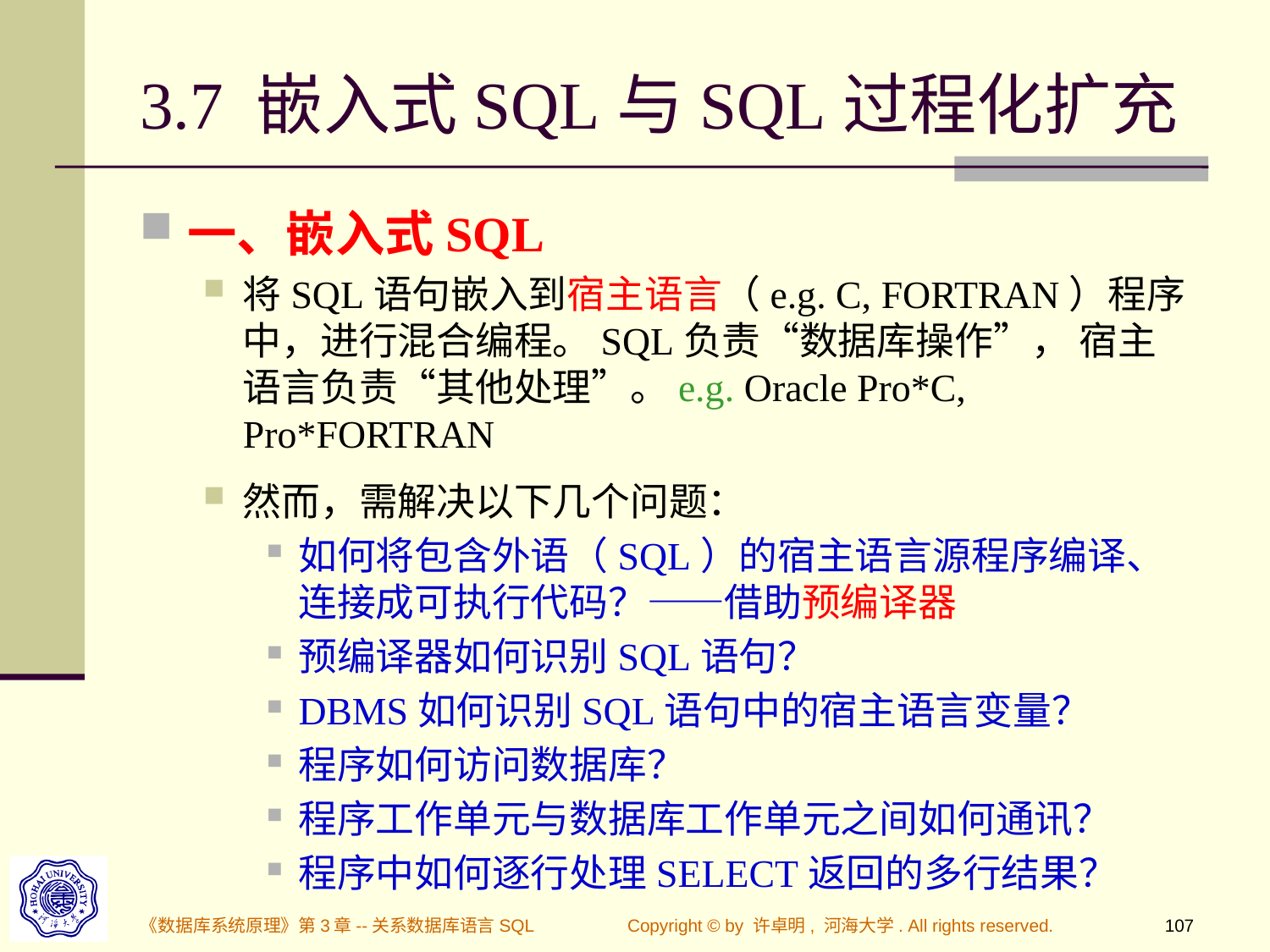

# 3.7 嵌入式SQL与SQL过程化扩充
一、嵌入式SQL
将SQL语句嵌入到宿主语言（e.g. C, FORTRAN）程序中，进行混合编程。SQL负责“数据库操作”， 宿主语言负责“其他处理”。e.g. Oracle Pro*C, Pro*FORTRAN
然而，需解决以下几个问题：
如何将包含外语（SQL）的宿主语言源程序编译、连接成可执行代码？——借助预编译器
预编译器如何识别SQL语句？
DBMS如何识别SQL语句中的宿主语言变量？
程序如何访问数据库？
程序工作单元与数据库工作单元之间如何通讯？
程序中如何逐行处理SELECT返回的多行结果？
《数据库系统原理》第3章--关系数据库语言SQL
Copyright © by 许卓明, 河海大学. All rights reserved.
107